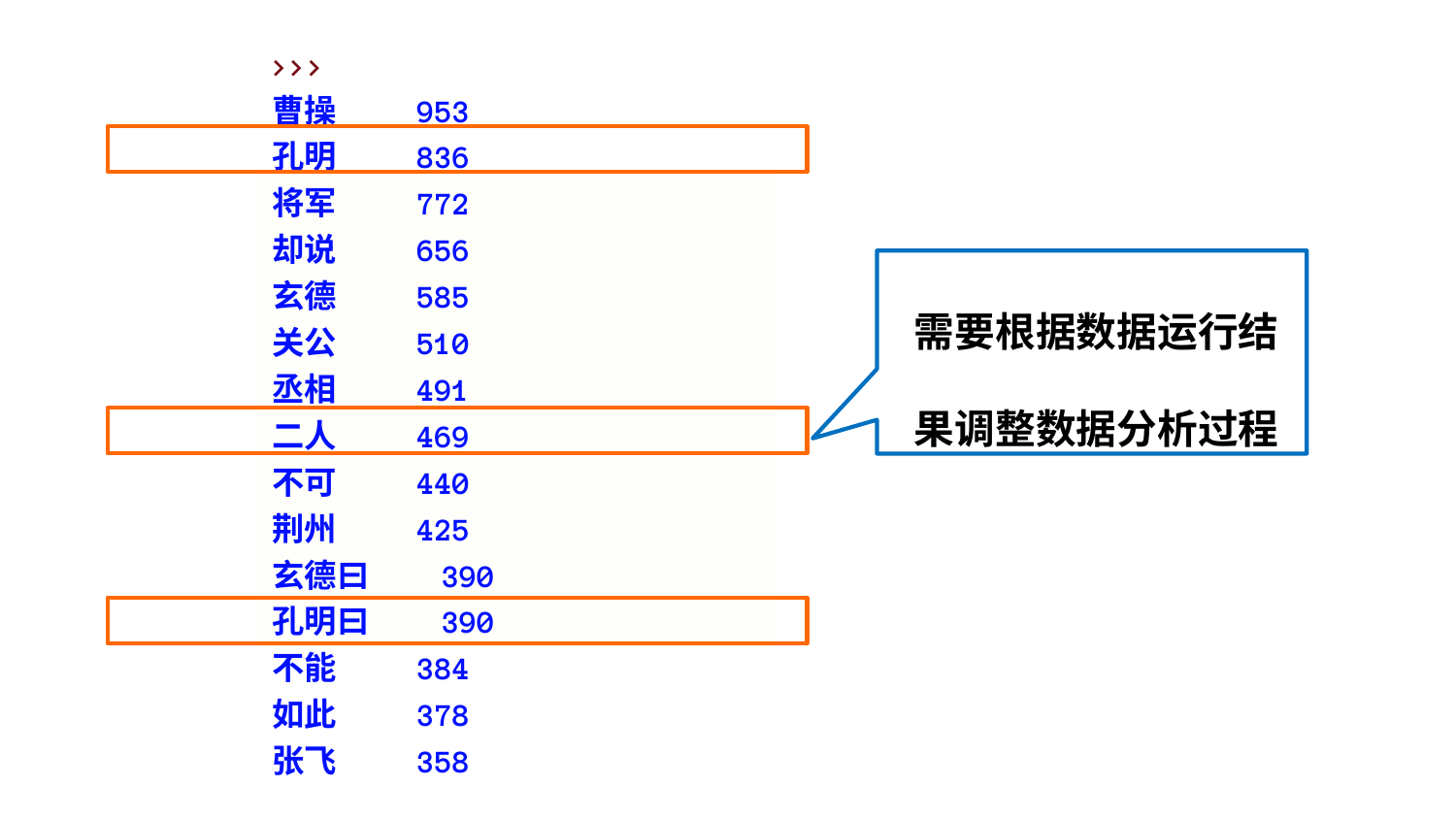

>>>
曹操          953
孔明          836
将军          772
却说          656
玄德          585
关公          510
丞相          491
二人          469
不可          440
荆州          425
玄德曰         390
孔明曰         390
不能          384
如此          378
张飞          358

需要根据数据运行结果调整数据分析过程